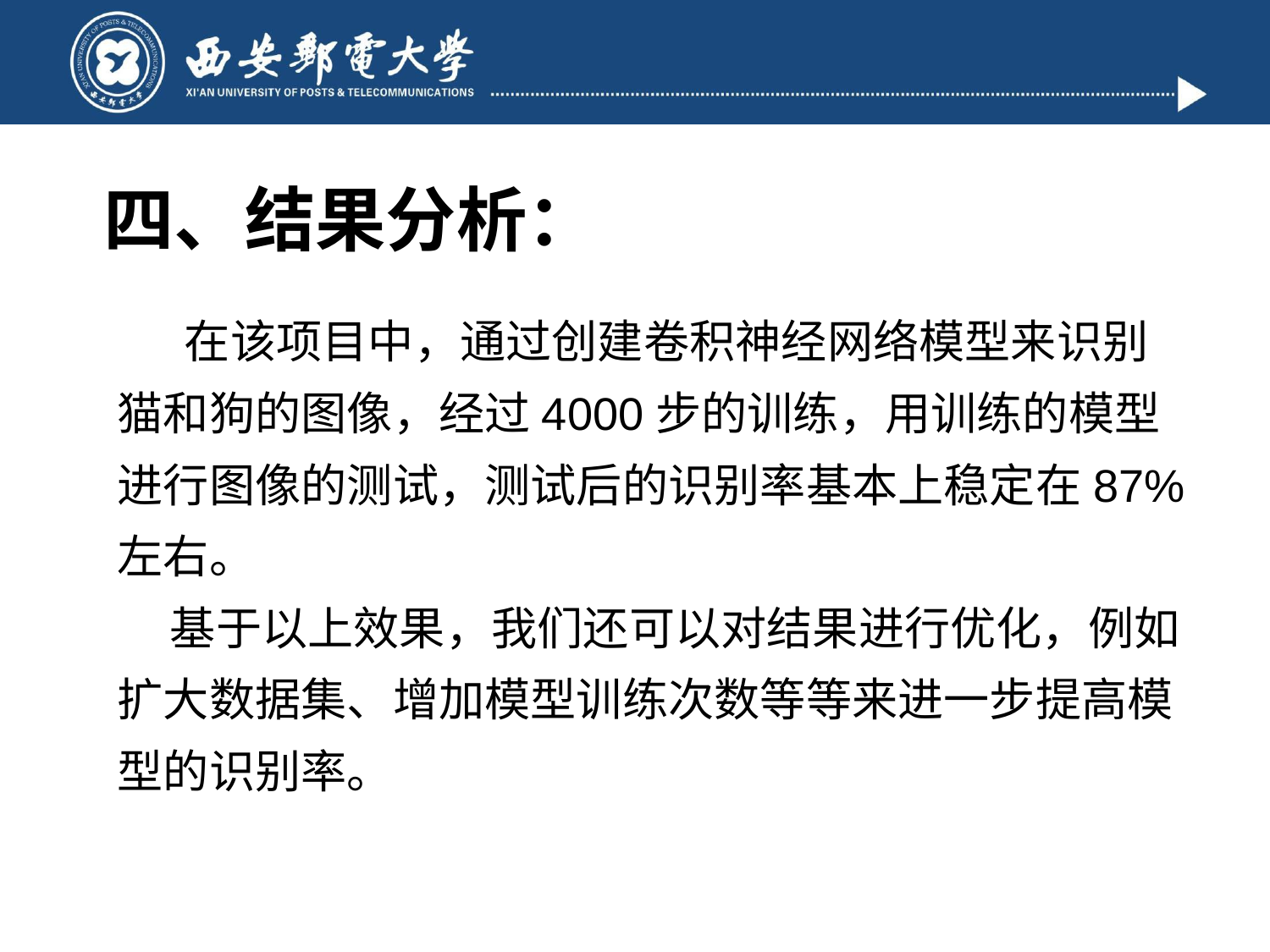

四、结果分析：
     在该项目中，通过创建卷积神经网络模型来识别猫和狗的图像，经过4000步的训练，用训练的模型进行图像的测试，测试后的识别率基本上稳定在87%左右。
    基于以上效果，我们还可以对结果进行优化，例如扩大数据集、增加模型训练次数等等来进一步提高模型的识别率。